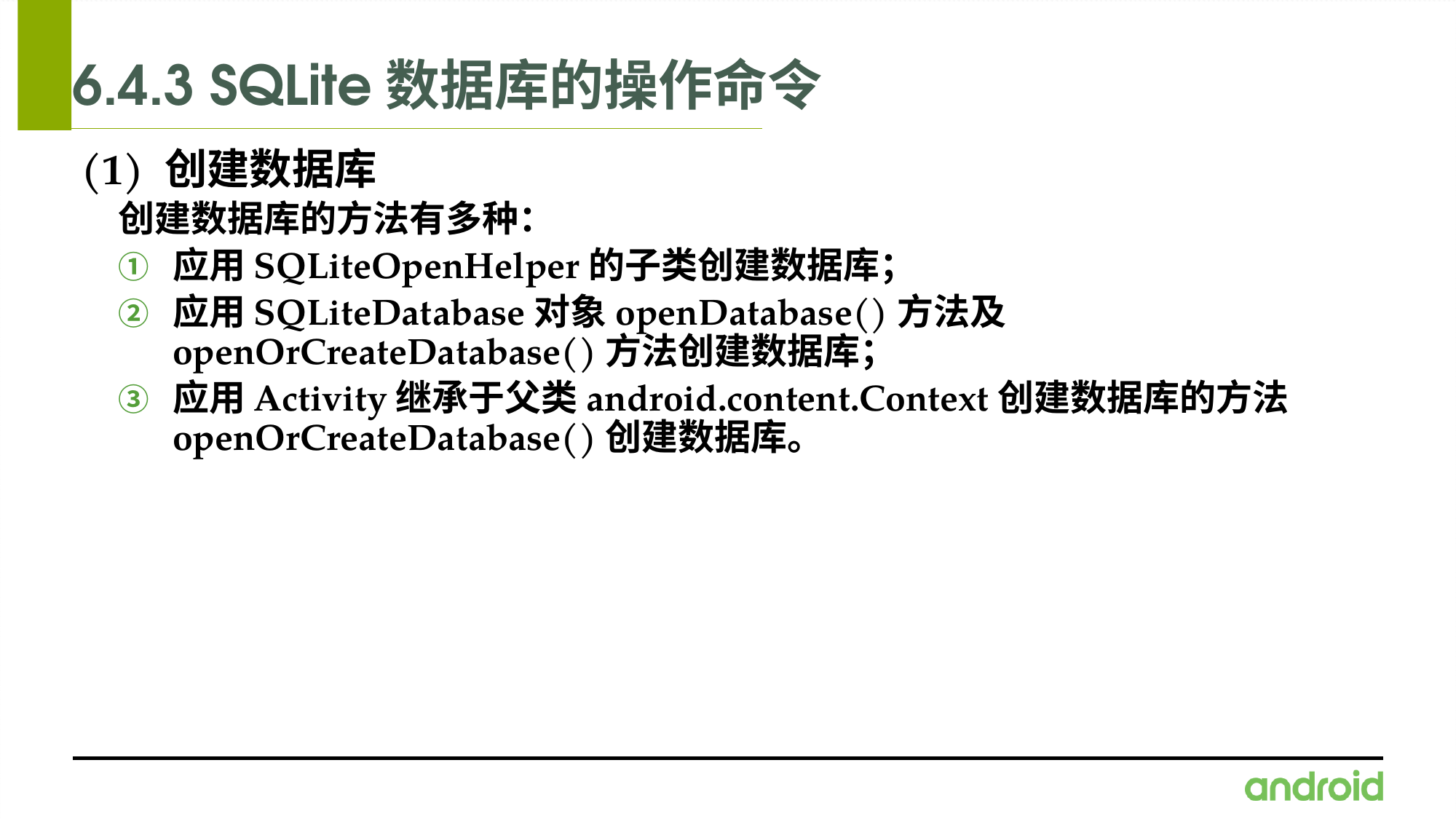

# 6.4.3 SQLite数据库的操作命令
(1) 创建数据库
创建数据库的方法有多种：
应用SQLiteOpenHelper的子类创建数据库；
应用SQLiteDatabase对象openDatabase()方法及openOrCreateDatabase()方法创建数据库；
应用Activity继承于父类android.content.Context创建数据库的方法openOrCreateDatabase()创建数据库。